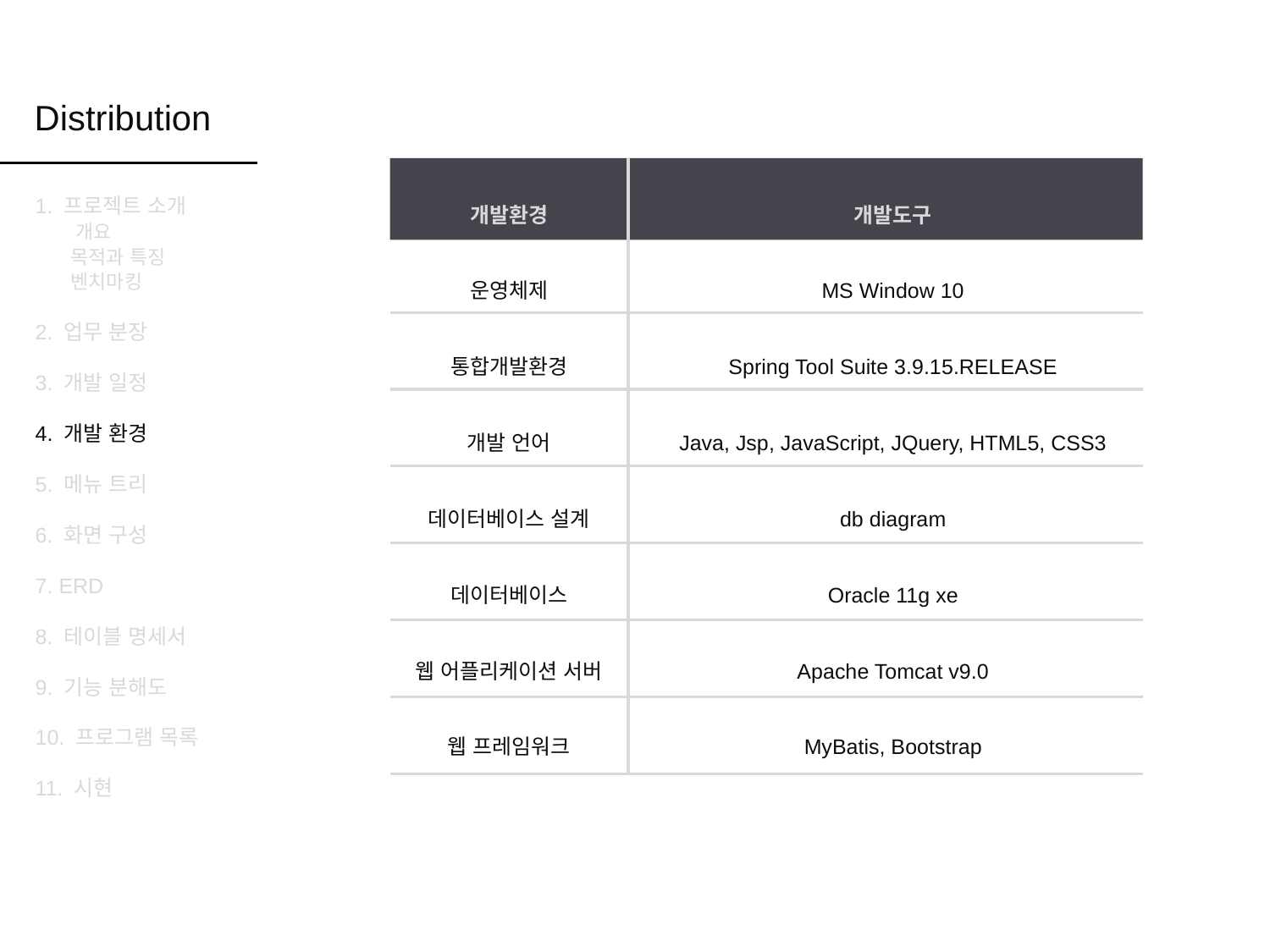

Distribution
개발환경
운영체제
통합개발환경
개발 언어
데이터베이스 설계
데이터베이스
웹 어플리케이션 서버
웹 프레임워크
개발도구
MS Window 10
Spring Tool Suite 3.9.15.RELEASE
Java, Jsp, JavaScript, JQuery, HTML5, CSS3
db diagram
Oracle 11g xe
Apache Tomcat v9.0
MyBatis, Bootstrap

1. 프로젝트 소개
      개요
      목적과 특징
      벤치마킹
2. 업무 분장
3. 개발 일정
4. 개발 환경
5. 메뉴 트리
6. 화면 구성
7. ERD
8. 테이블 명세서
9. 기능 분해도
10. 프로그램 목록
11. 시현